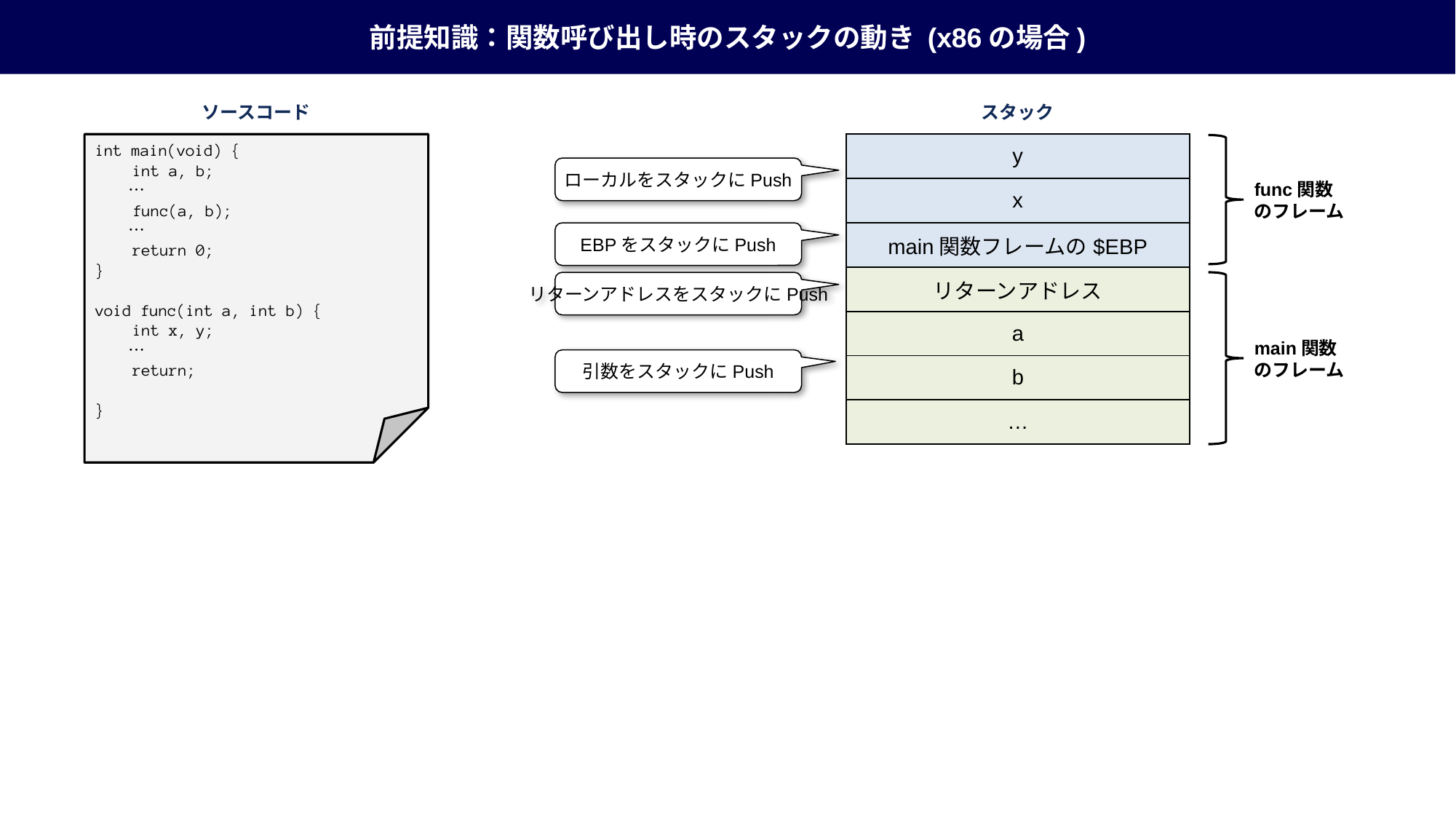

前提知識：関数呼び出し時のスタックの動き (x86の場合)
スタック
ソースコード
int main(void) {
　　int a, b;
　　…
　　func(a, b);
　　…
　　return 0;
}

void func(int a, int b) {
　　int x, y;
　　…
　　return;

}
|  |
| --- |
|  |
| main関数フレームの$EBP |
| y |
| --- |
| x |
|  |
| --- |
|  |
|  |
|  |
|  |
|  |
| … |
|  |
| --- |
|  |
|  |
|  |
| a |
| b |
|  |
| --- |
|  |
|  |
| リターンアドレス |

func関数
のフレーム
ローカルをスタックにPush
EBPをスタックにPush
リターンアドレスをスタックにPush

main関数
のフレーム
引数をスタックにPush